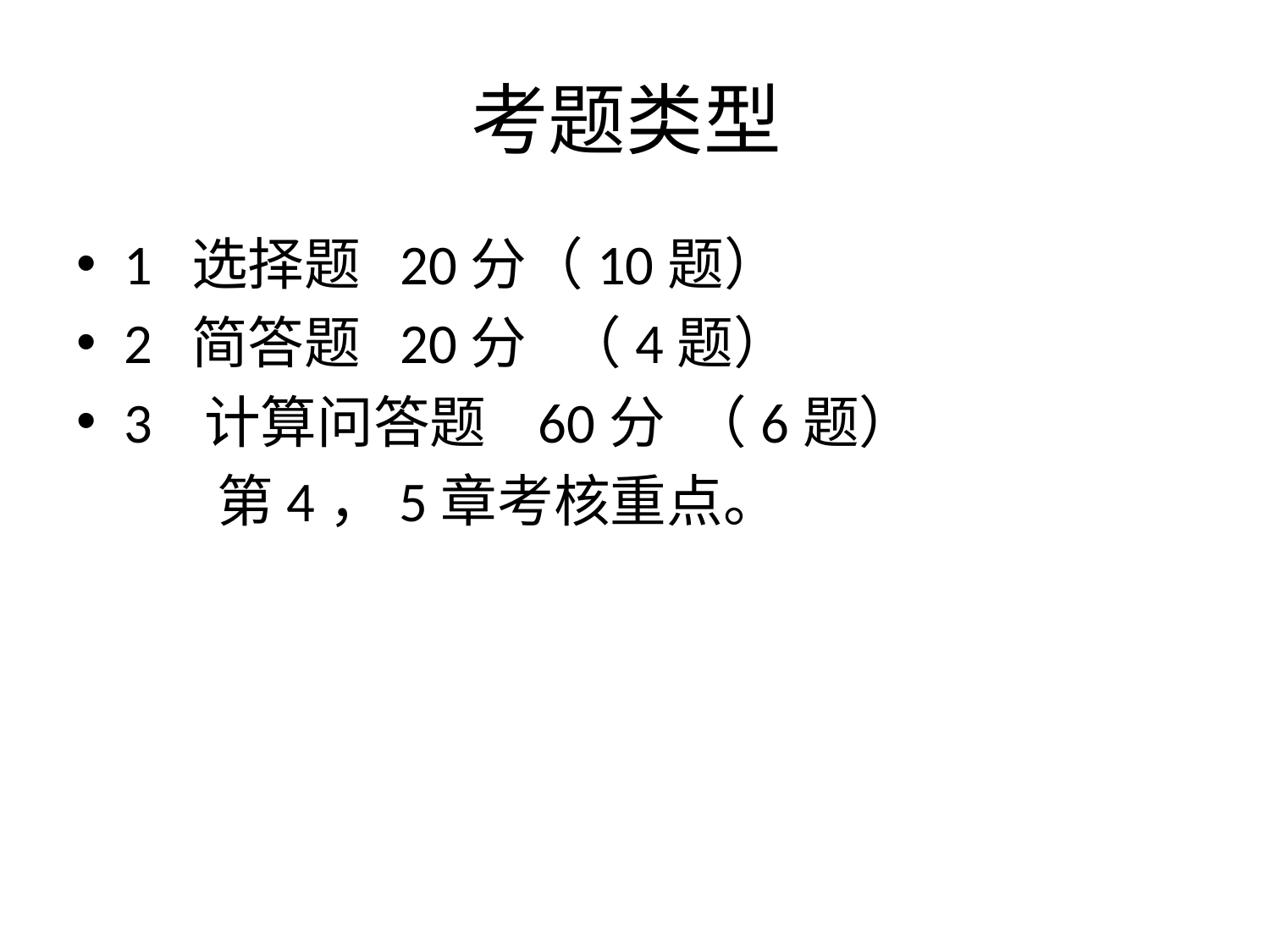

# 考题类型
1  选择题  20分（10题）
2  简答题  20分   （4题）
3   计算问答题   60分  （6题）
          第4，5章考核重点。